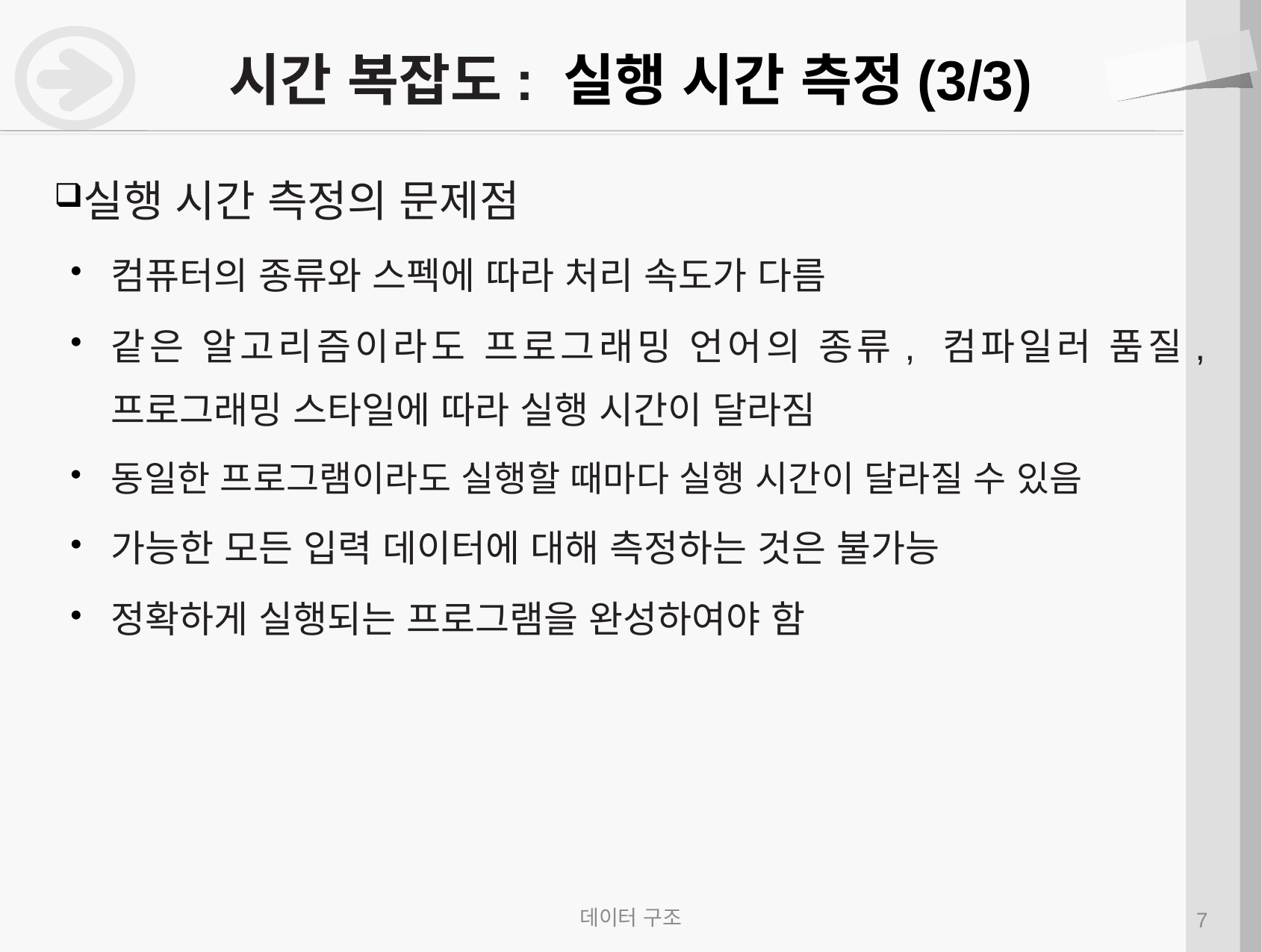

# 시간 복잡도: 실행 시간 측정(3/3)
실행 시간 측정의 문제점
컴퓨터의 종류와 스펙에 따라 처리 속도가 다름
같은 알고리즘이라도 프로그래밍 언어의 종류, 컴파일러 품질, 프로그래밍 스타일에 따라 실행 시간이 달라짐
동일한 프로그램이라도 실행할 때마다 실행 시간이 달라질 수 있음
가능한 모든 입력 데이터에 대해 측정하는 것은 불가능
정확하게 실행되는 프로그램을 완성하여야 함
데이터 구조
7